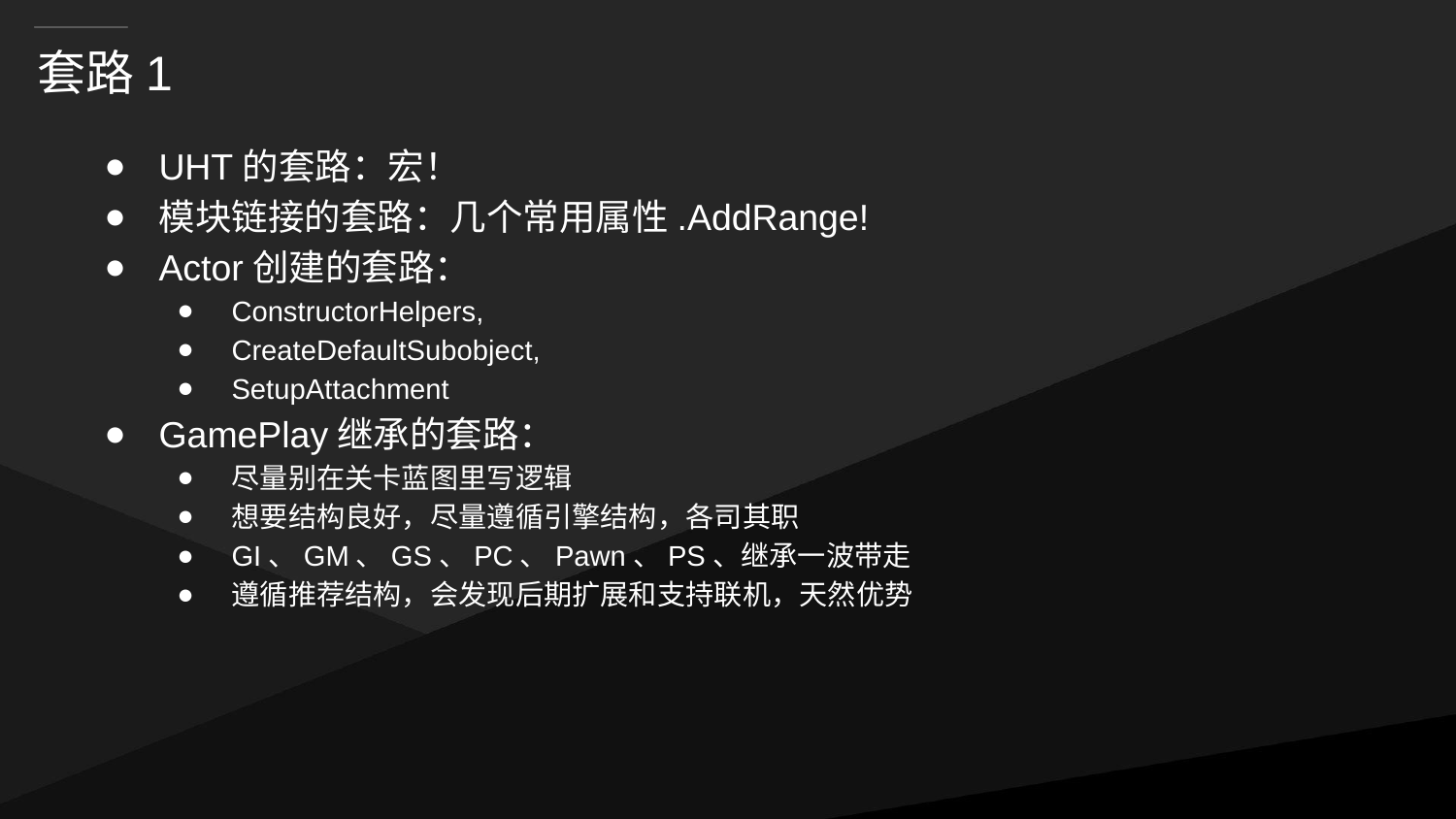

# 套路1

UHT的套路：宏！
模块链接的套路：几个常用属性.AddRange!
Actor创建的套路：
ConstructorHelpers,
CreateDefaultSubobject,
SetupAttachment
GamePlay继承的套路：
尽量别在关卡蓝图里写逻辑
想要结构良好，尽量遵循引擎结构，各司其职
GI、GM、GS、PC、Pawn、PS、继承一波带走
遵循推荐结构，会发现后期扩展和支持联机，天然优势